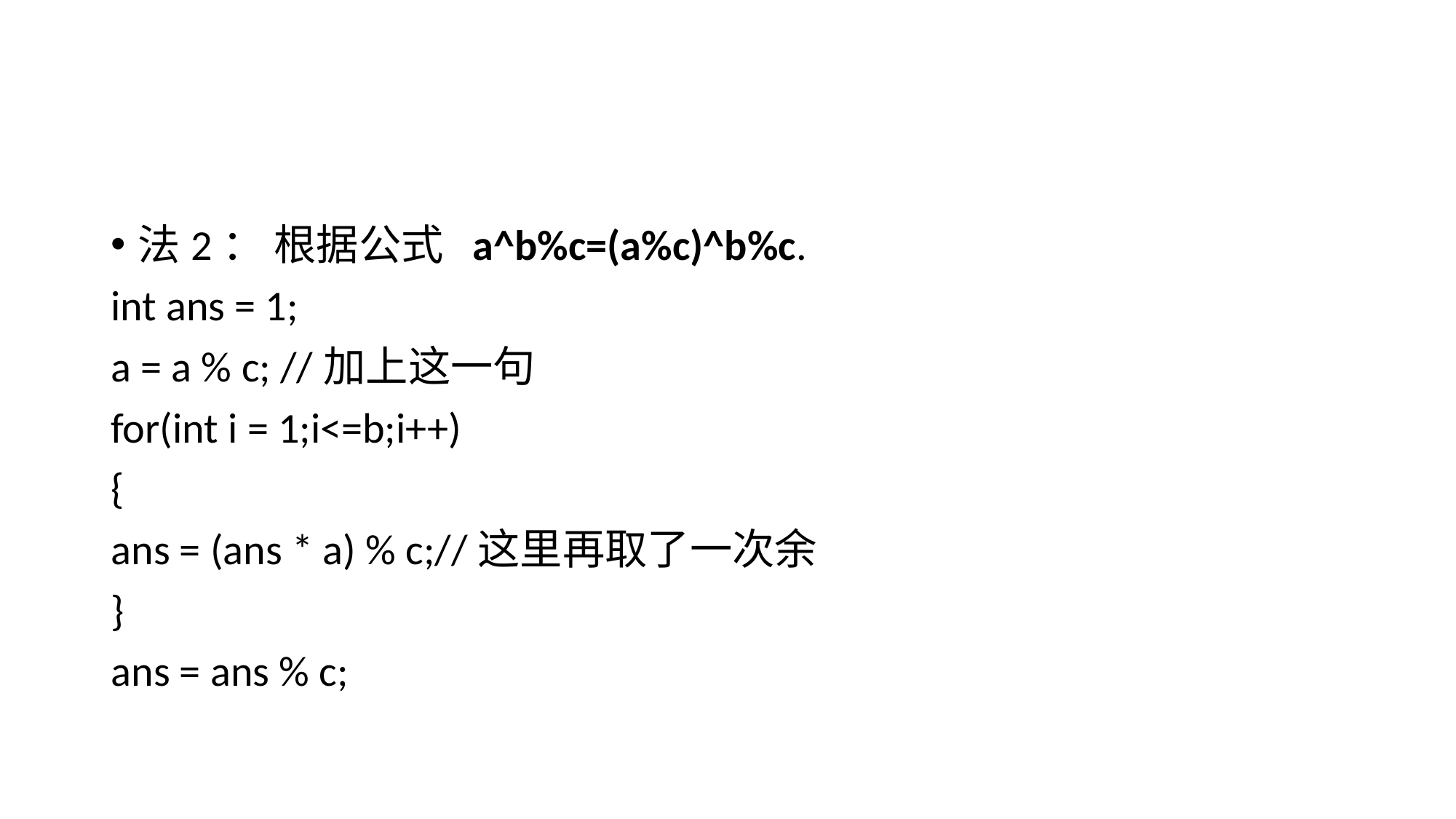

#
法2： 根据公式  a^b%c=(a%c)^b%c.
int ans = 1;
a = a % c; //加上这一句
for(int i = 1;i<=b;i++)
{
ans = (ans * a) % c;//这里再取了一次余
}
ans = ans % c;